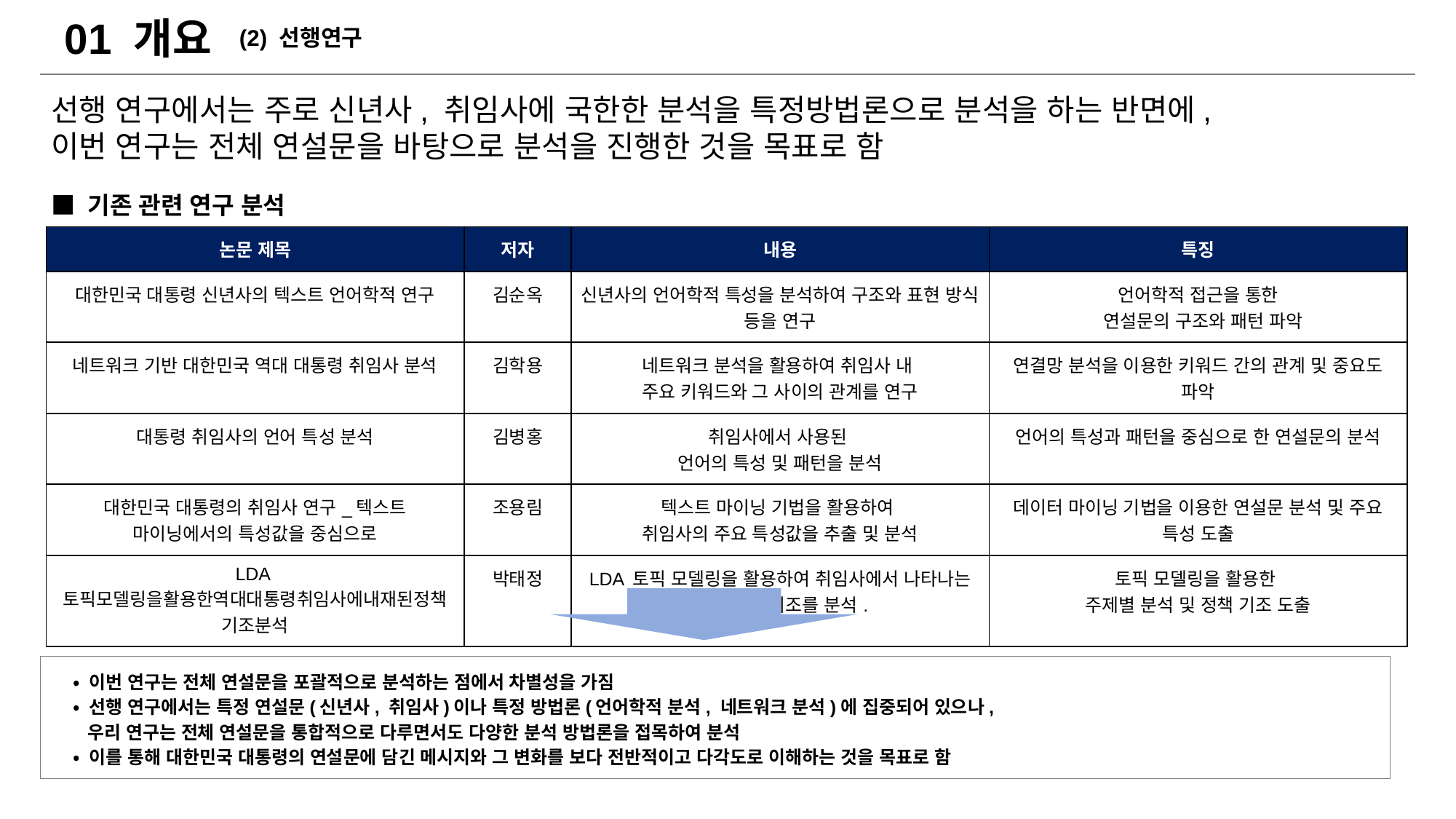

01 개요
(2) 선행연구
선행 연구에서는 주로 신년사, 취임사에 국한한 분석을 특정방법론으로 분석을 하는 반면에,
이번 연구는 전체 연설문을 바탕으로 분석을 진행한 것을 목표로 함
■ 기존 관련 연구 분석
| 논문 제목 | 저자 | 내용 | 특징 |
| --- | --- | --- | --- |
| 대한민국 대통령 신년사의 텍스트 언어학적 연구 | 김순옥 | 신년사의 언어학적 특성을 분석하여 구조와 표현 방식 등을 연구 | 언어학적 접근을 통한  연설문의 구조와 패턴 파악 |
| 네트워크 기반 대한민국 역대 대통령 취임사 분석 | 김학용 | 네트워크 분석을 활용하여 취임사 내  주요 키워드와 그 사이의 관계를 연구 | 연결망 분석을 이용한 키워드 간의 관계 및 중요도 파악 |
| 대통령 취임사의 언어 특성 분석 | 김병홍 | 취임사에서 사용된  언어의 특성 및 패턴을 분석 | 언어의 특성과 패턴을 중심으로 한 연설문의 분석 |
| 대한민국 대통령의 취임사 연구\_텍스트 마이닝에서의 특성값을 중심으로 | 조용림 | 텍스트 마이닝 기법을 활용하여  취임사의 주요 특성값을 추출 및 분석 | 데이터 마이닝 기법을 이용한 연설문 분석 및 주요 특성 도출 |
| LDA토픽모델링을활용한역대대통령취임사에내재된정책기조분석 | 박태정 | LDA 토픽 모델링을 활용하여 취임사에서 나타나는 주요 정책 기조를 분석. | 토픽 모델링을 활용한  주제별 분석 및 정책 기조 도출 |

• 이번 연구는 전체 연설문을 포괄적으로 분석하는 점에서 차별성을 가짐
• 선행 연구에서는 특정 연설문(신년사, 취임사)이나 특정 방법론(언어학적 분석, 네트워크 분석)에 집중되어 있으나,
  우리 연구는 전체 연설문을 통합적으로 다루면서도 다양한 분석 방법론을 접목하여 분석
• 이를 통해 대한민국 대통령의 연설문에 담긴 메시지와 그 변화를 보다 전반적이고 다각도로 이해하는 것을 목표로 함